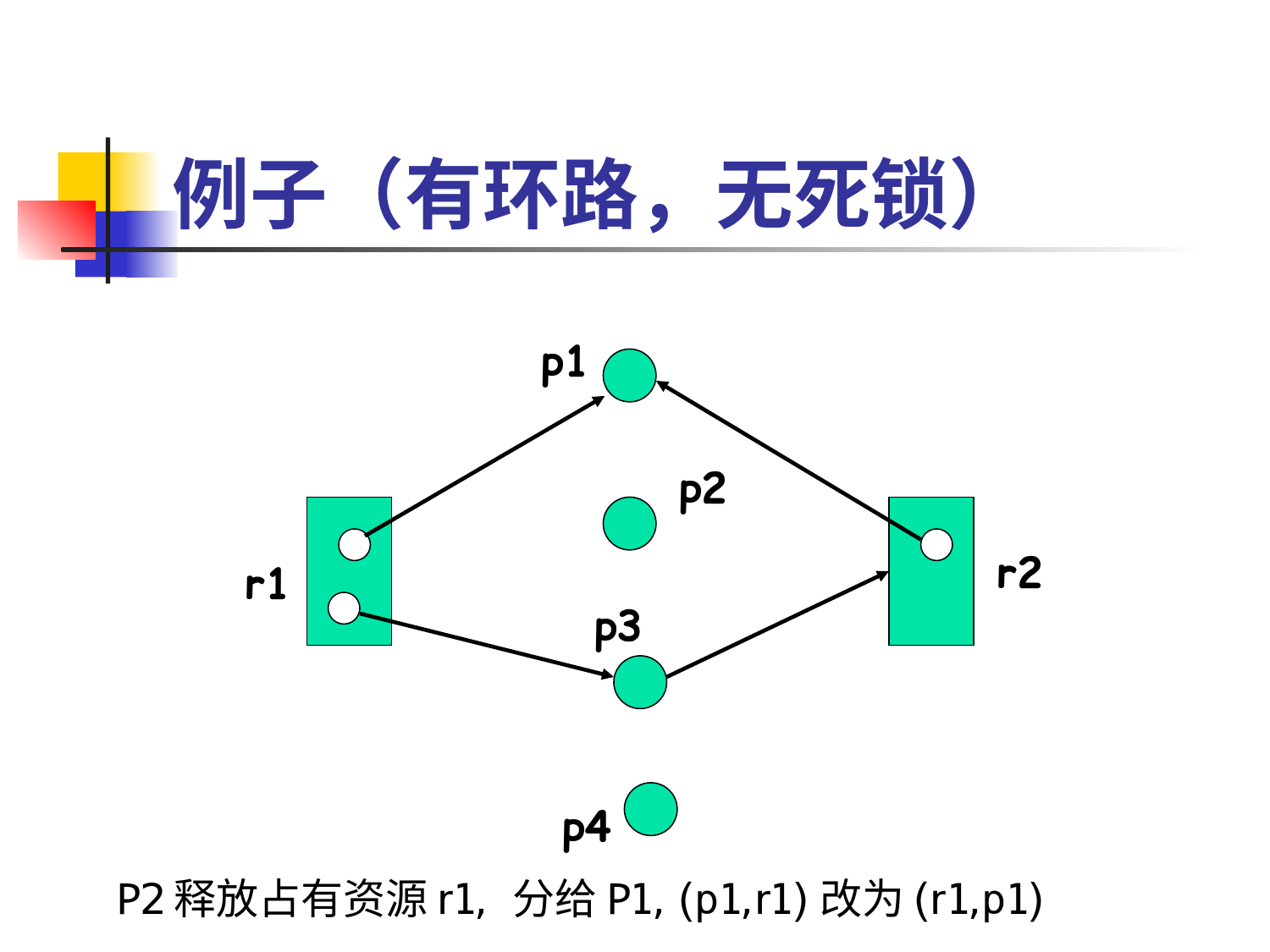

# 例子（有环路，无死锁）
p1

p2

r2
r1

p3

p4
P2释放占有资源r1, 分给P1, (p1,r1)改为(r1,p1)